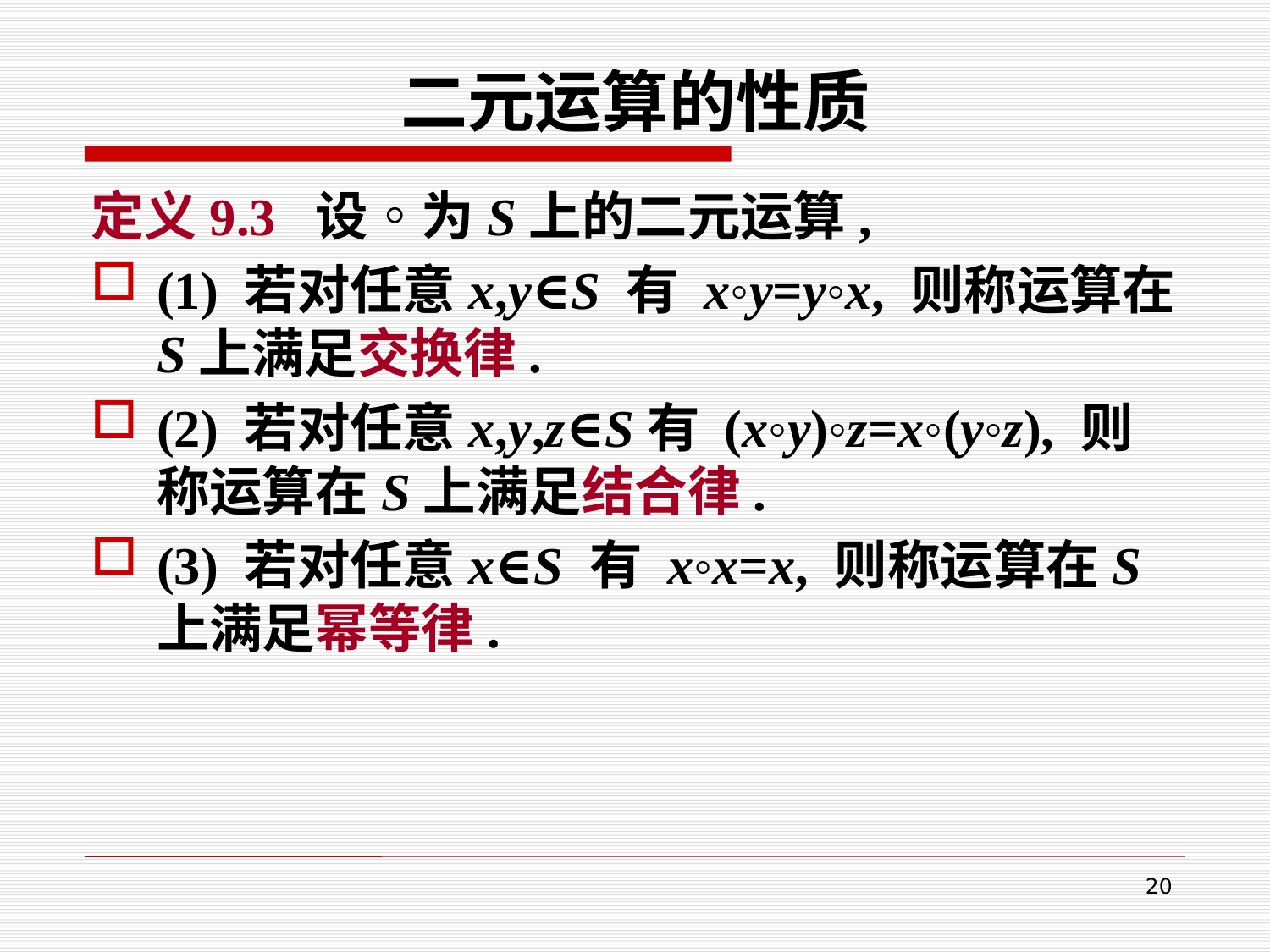

# 二元运算的性质
定义9.3  设◦为S上的二元运算,
(1) 若对任意x,y∈S 有 x◦y=y◦x, 则称运算在S上满足交换律.
(2) 若对任意x,y,z∈S有 (x◦y)◦z=x◦(y◦z), 则称运算在S上满足结合律.
(3) 若对任意x∈S 有 x◦x=x, 则称运算在S上满足幂等律.

20